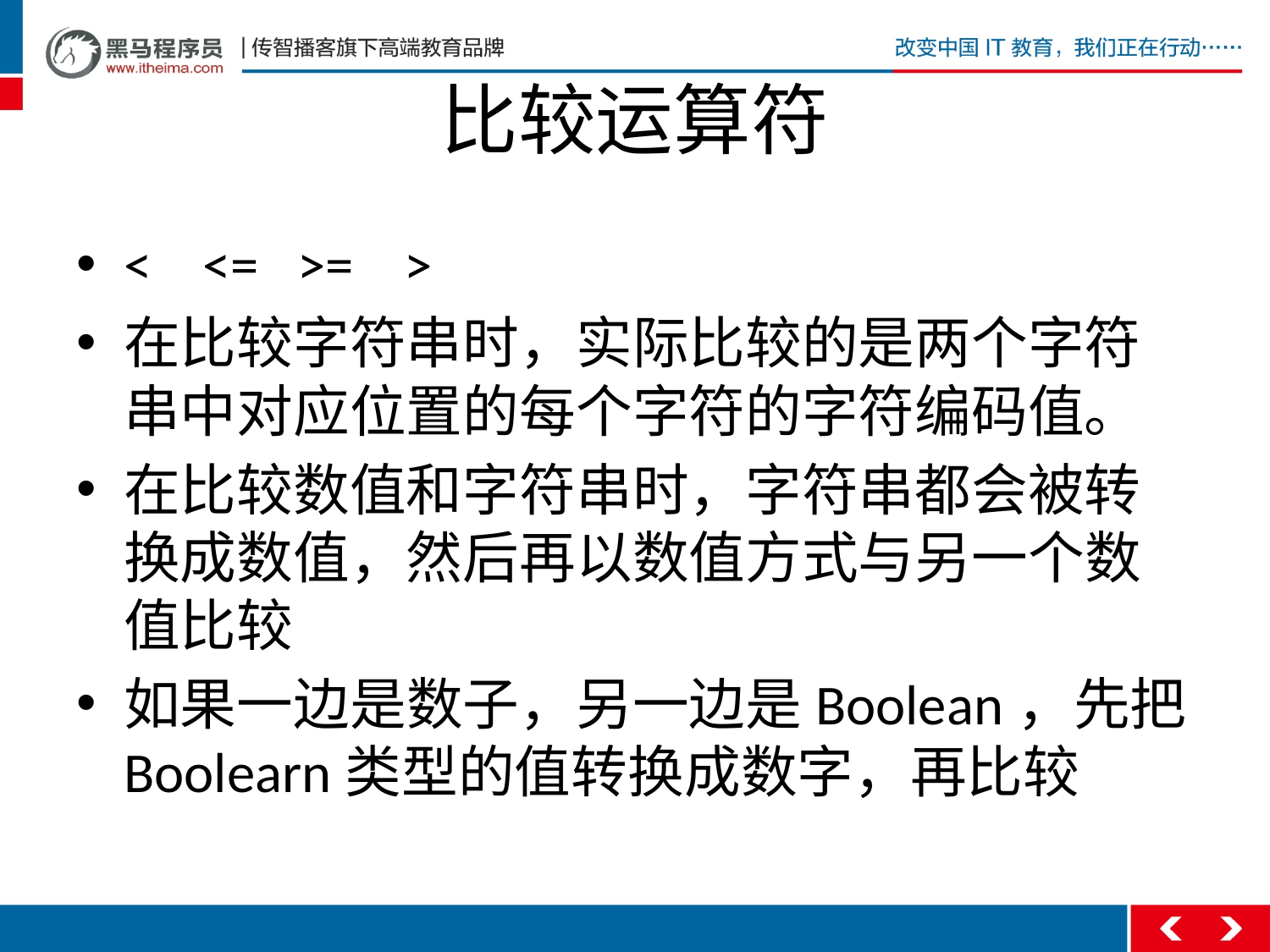

# 比较运算符
<    <=   >=    >
在比较字符串时，实际比较的是两个字符串中对应位置的每个字符的字符编码值。
在比较数值和字符串时，字符串都会被转换成数值，然后再以数值方式与另一个数值比较
如果一边是数子，另一边是Boolean，先把Boolearn类型的值转换成数字，再比较